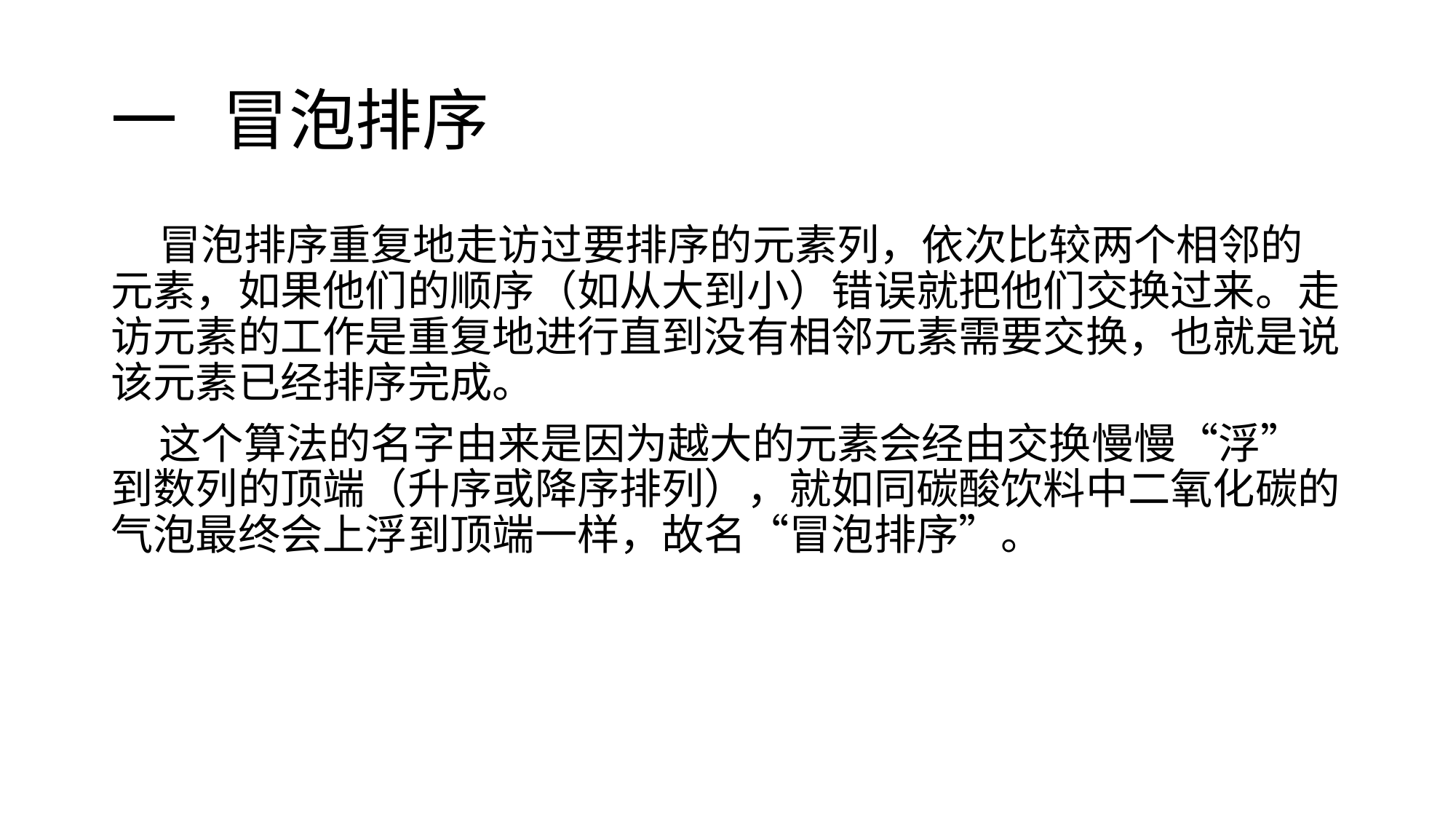

# 一   冒泡排序
    冒泡排序重复地走访过要排序的元素列，依次比较两个相邻的元素，如果他们的顺序（如从大到小）错误就把他们交换过来。走访元素的工作是重复地进行直到没有相邻元素需要交换，也就是说该元素已经排序完成。
    这个算法的名字由来是因为越大的元素会经由交换慢慢“浮”到数列的顶端（升序或降序排列），就如同碳酸饮料中二氧化碳的气泡最终会上浮到顶端一样，故名“冒泡排序”。